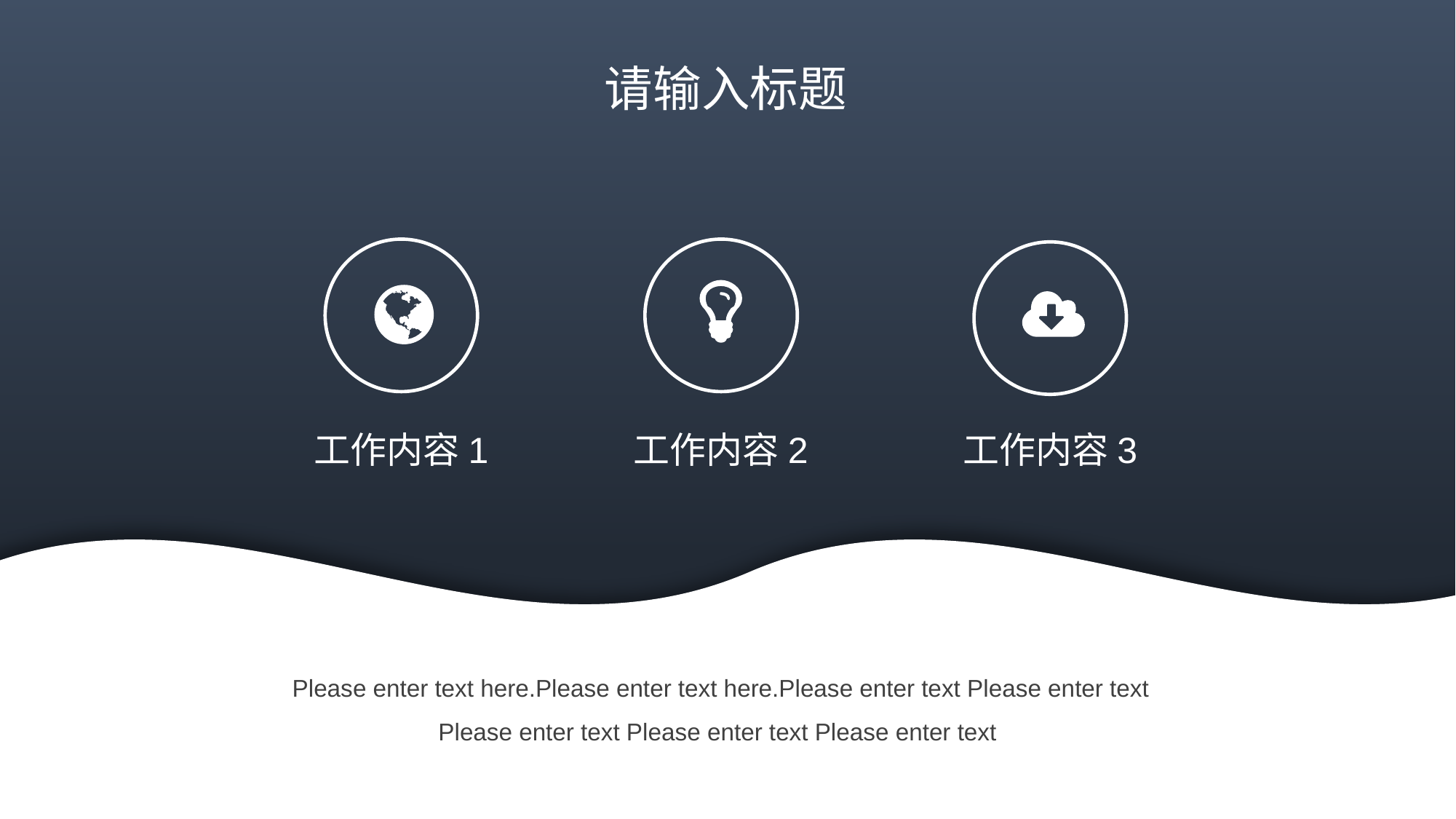

请输入标题

工作内容1
工作内容2
工作内容3

Please enter text here.Please enter text here.Please enter text Please enter text Please enter text Please enter text Please enter text